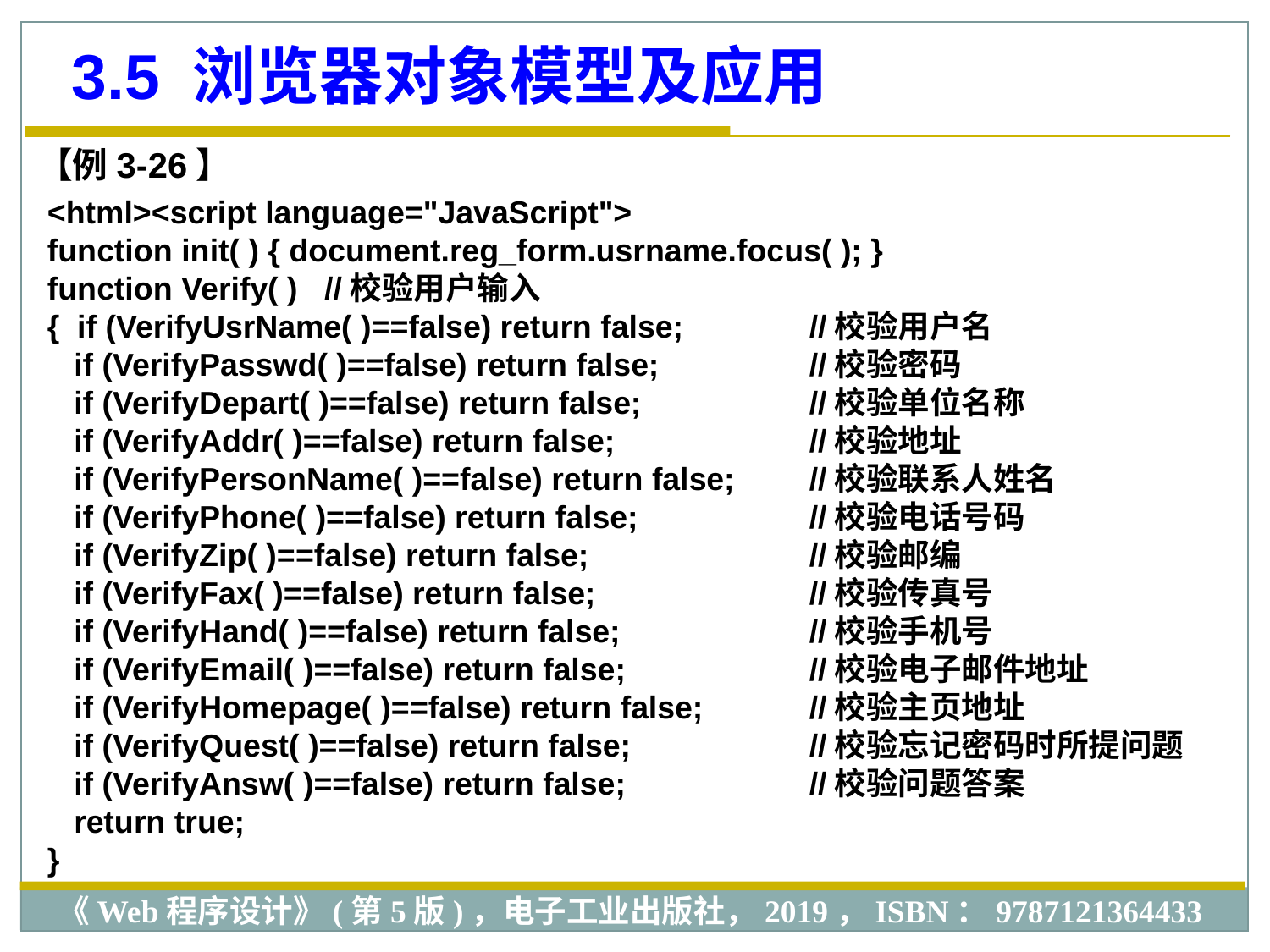

3.5 浏览器对象模型及应用
【例3-26】
<html><script language="JavaScript">
function init( ) { document.reg_form.usrname.focus( ); }
function Verify( )   //校验用户输入
{  if (VerifyUsrName( )==false) return false;       	//校验用户名
   if (VerifyPasswd( )==false) return false;         	//校验密码
   if (VerifyDepart( )==false) return false;          	//校验单位名称
   if (VerifyAddr( )==false) return false;           	//校验地址
   if (VerifyPersonName( )==false) return false;     	//校验联系人姓名
   if (VerifyPhone( )==false) return false;          	//校验电话号码
   if (VerifyZip( )==false) return false;                    	//校验邮编
   if (VerifyFax( )==false) return false;             	//校验传真号
   if (VerifyHand( )==false) return false;           	//校验手机号
   if (VerifyEmail( )==false) return false;           	//校验电子邮件地址
   if (VerifyHomepage( )==false) return false;       	//校验主页地址
   if (VerifyQuest( )==false) return false;           	//校验忘记密码时所提问题
   if (VerifyAnsw( )==false) return false;           	//校验问题答案
   return true;
}